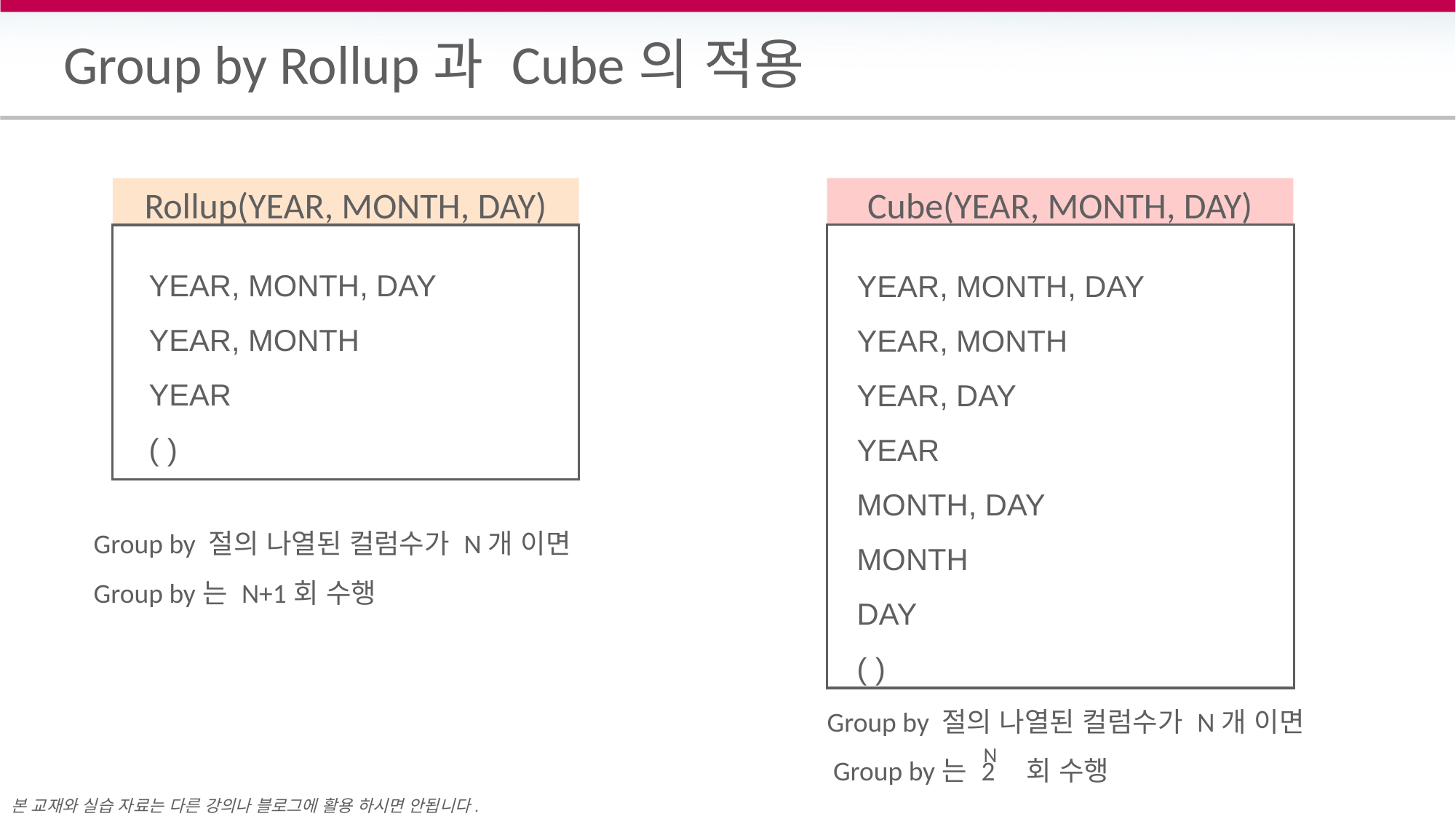

# Group by Rollup과 Cube의 적용
Rollup(YEAR, MONTH, DAY)
Cube(YEAR, MONTH, DAY)

YEAR, MONTH, DAY
YEAR, MONTH
YEAR, DAY
YEAR
MONTH, DAY
MONTH
DAY
( )
YEAR, MONTH, DAY
YEAR, MONTH
YEAR
( )
Group by 절의 나열된 컬럼수가 N개 이면 Group by는 N+1회 수행
Group by 절의 나열된 컬럼수가 N개 이면
 Group by는 2    회 수행
N